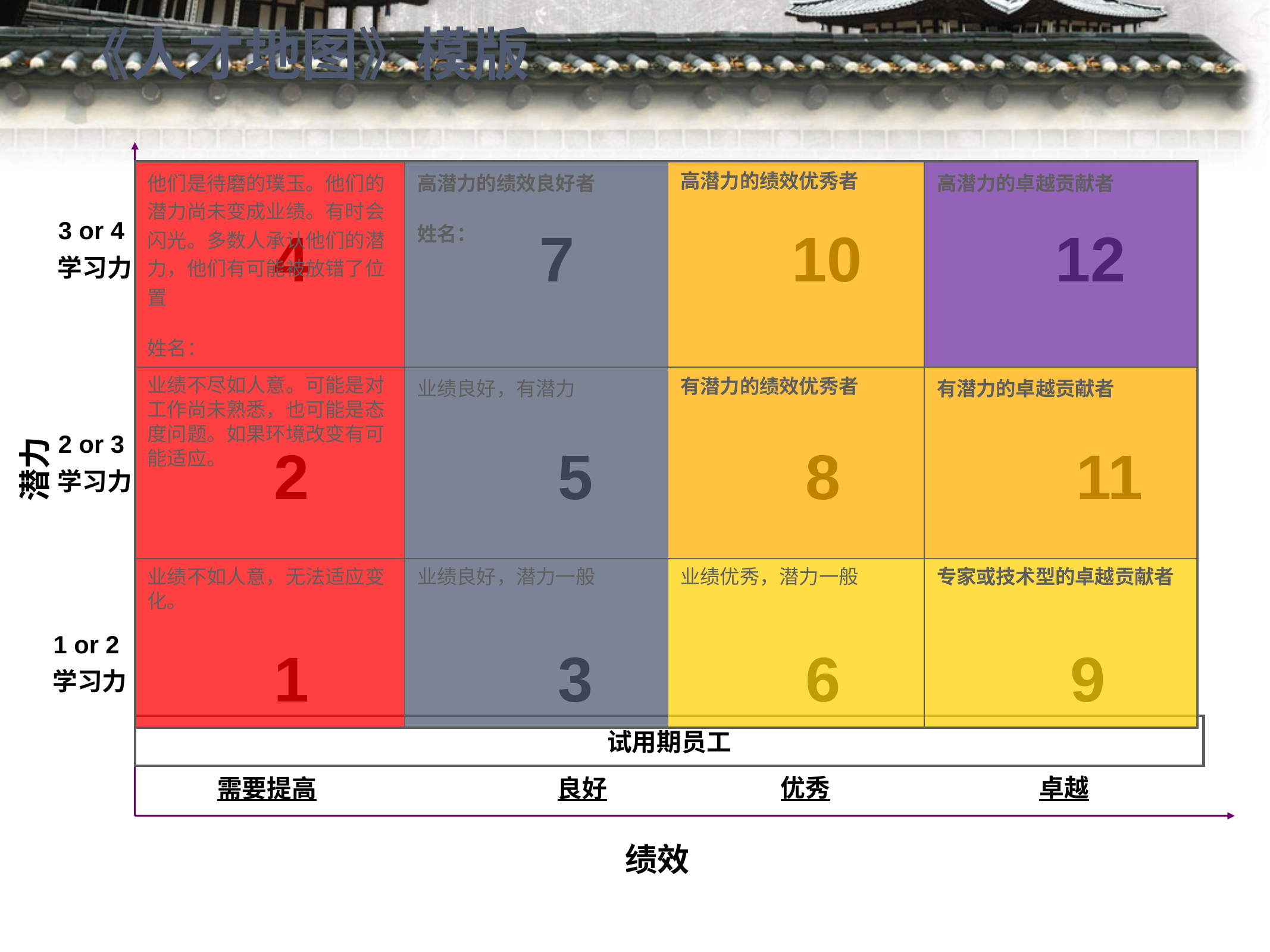

# 《人才地图》模版

| 他们是待磨的璞玉。他们的潜力尚未变成业绩。有时会闪光。多数人承认他们的潜力，他们有可能被放错了位置 姓名： | 高潜力的绩效良好者 姓名： | 高潜力的绩效优秀者 | 高潜力的卓越贡献者 |
| --- | --- | --- | --- |
| 业绩不尽如人意。可能是对工作尚未熟悉，也可能是态度问题。如果环境改变有可能适应。 | 业绩良好，有潜力 | 有潜力的绩效优秀者 | 有潜力的卓越贡献者 |
| 业绩不如人意，无法适应变化。 | 业绩良好，潜力一般 | 业绩优秀，潜力一般 | 专家或技术型的卓越贡献者 |
3 or 4
学习力
4
7
10
12
2 or 3
学习力
2
5
8
11
潜力
1 or 2
学习力
1
3
6
9
试用期员工
优秀
卓越
良好
需要提高

绩效